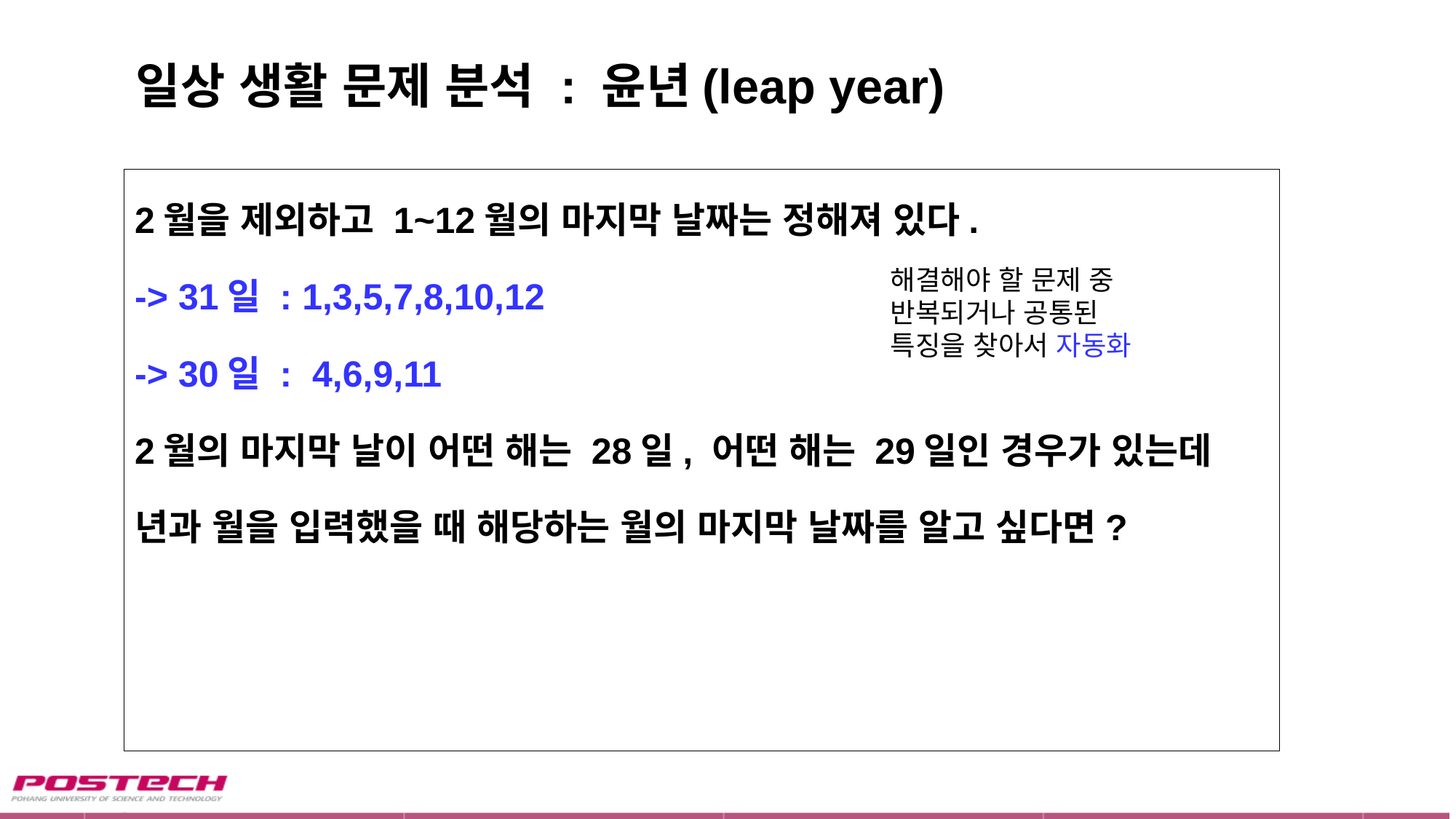

# 일상 생활 문제 분석 : 윤년(leap year)
2월을 제외하고 1~12월의 마지막 날짜는 정해져 있다.
-> 31일 : 1,3,5,7,8,10,12
-> 30일 :  4,6,9,11
2월의 마지막 날이 어떤 해는 28일, 어떤 해는 29일인 경우가 있는데
년과 월을 입력했을 때 해당하는 월의 마지막 날짜를 알고 싶다면?
해결해야 할 문제 중 반복되거나 공통된 특징을 찾아서 자동화